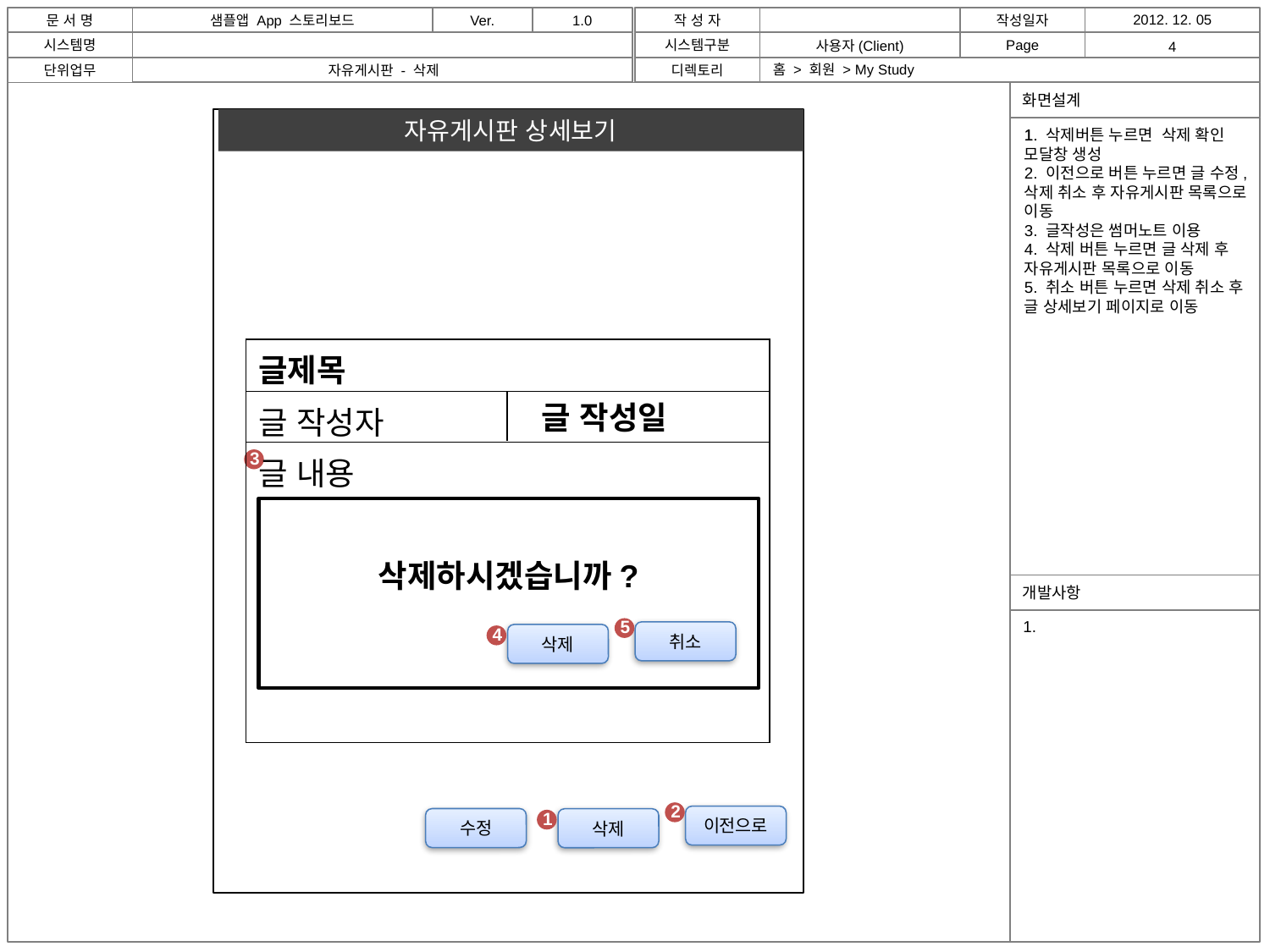

홈 > 회원 > My Study
자유게시판 - 삭제

자유게시판 상세보기
1. 삭제버튼 누르면  삭제 확인 모달창 생성
2. 이전으로 버튼 누르면 글 수정, 삭제 취소 후 자유게시판 목록으로 이동
3. 글작성은 썸머노트 이용
4. 삭제 버튼 누르면 글 삭제 후 자유게시판 목록으로 이동
5. 취소 버튼 누르면 삭제 취소 후 글 상세보기 페이지로 이동
| 글제목 |
| --- |
| 글 작성자 |
| 글 내용 |
글 작성일
3

삭제하시겠습니까?
5

4

취소
삭제
2

1

이전으로
수정
삭제